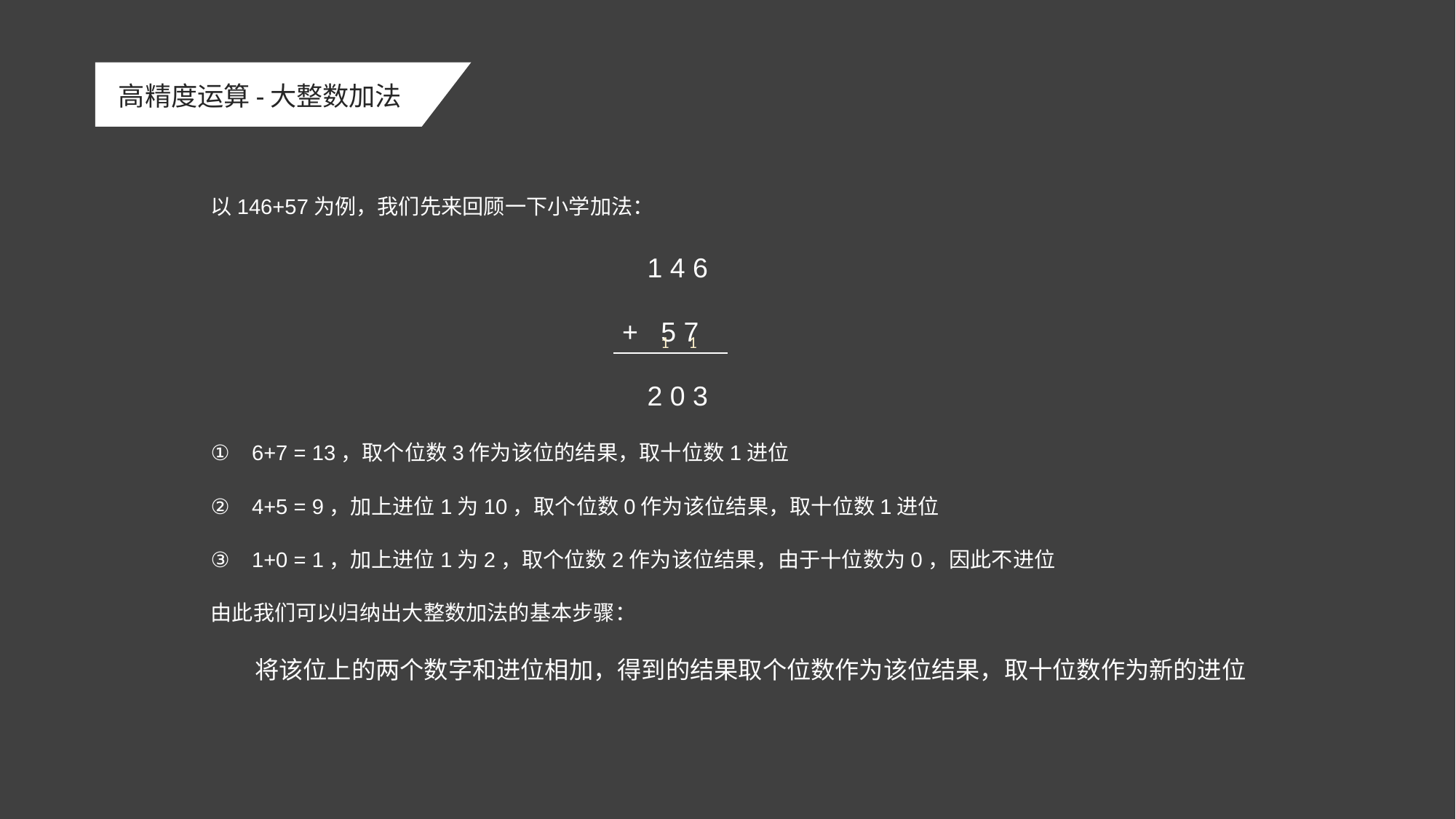

# 高精度运算-大整数加法

以146+57为例，我们先来回顾一下小学加法：
				1 4 6
		       	           +   5 7
				2 0 3
6+7 = 13，取个位数3作为该位的结果，取十位数1进位
4+5 = 9，加上进位1为10，取个位数0作为该位结果，取十位数1进位
1+0 = 1，加上进位1为2，取个位数2作为该位结果，由于十位数为0，因此不进位
由此我们可以归纳出大整数加法的基本步骤：
       将该位上的两个数字和进位相加，得到的结果取个位数作为该位结果，取十位数作为新的进位

1
1